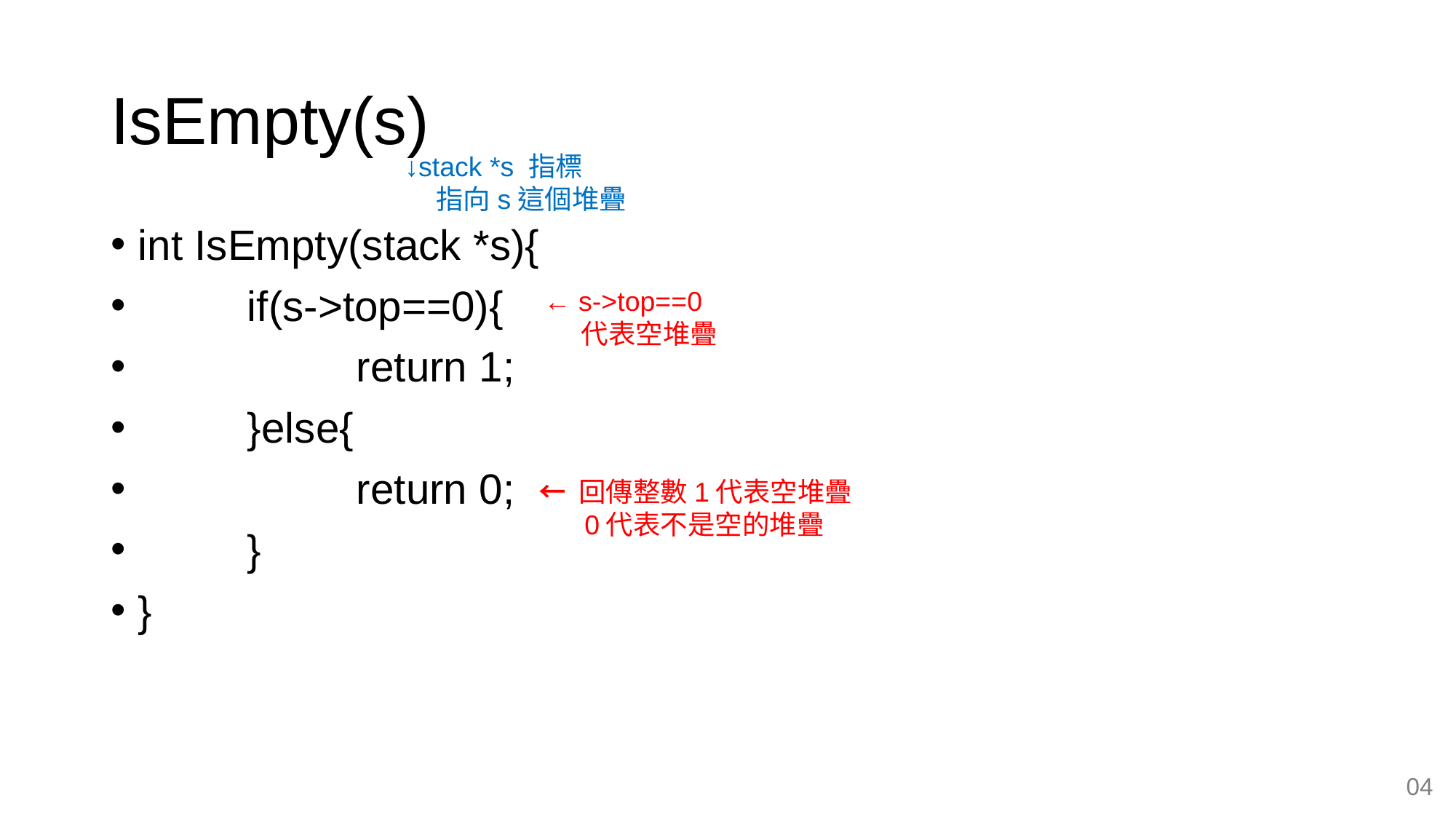

# IsEmpty(s)
↓stack *s 指標
    指向s這個堆疊
int IsEmpty(stack *s){
	if(s->top==0){
		return 1;
	}else{
		return 0;
	}
}
← s->top==0
     代表空堆疊
← 回傳整數1代表空堆疊
      0代表不是空的堆疊
04